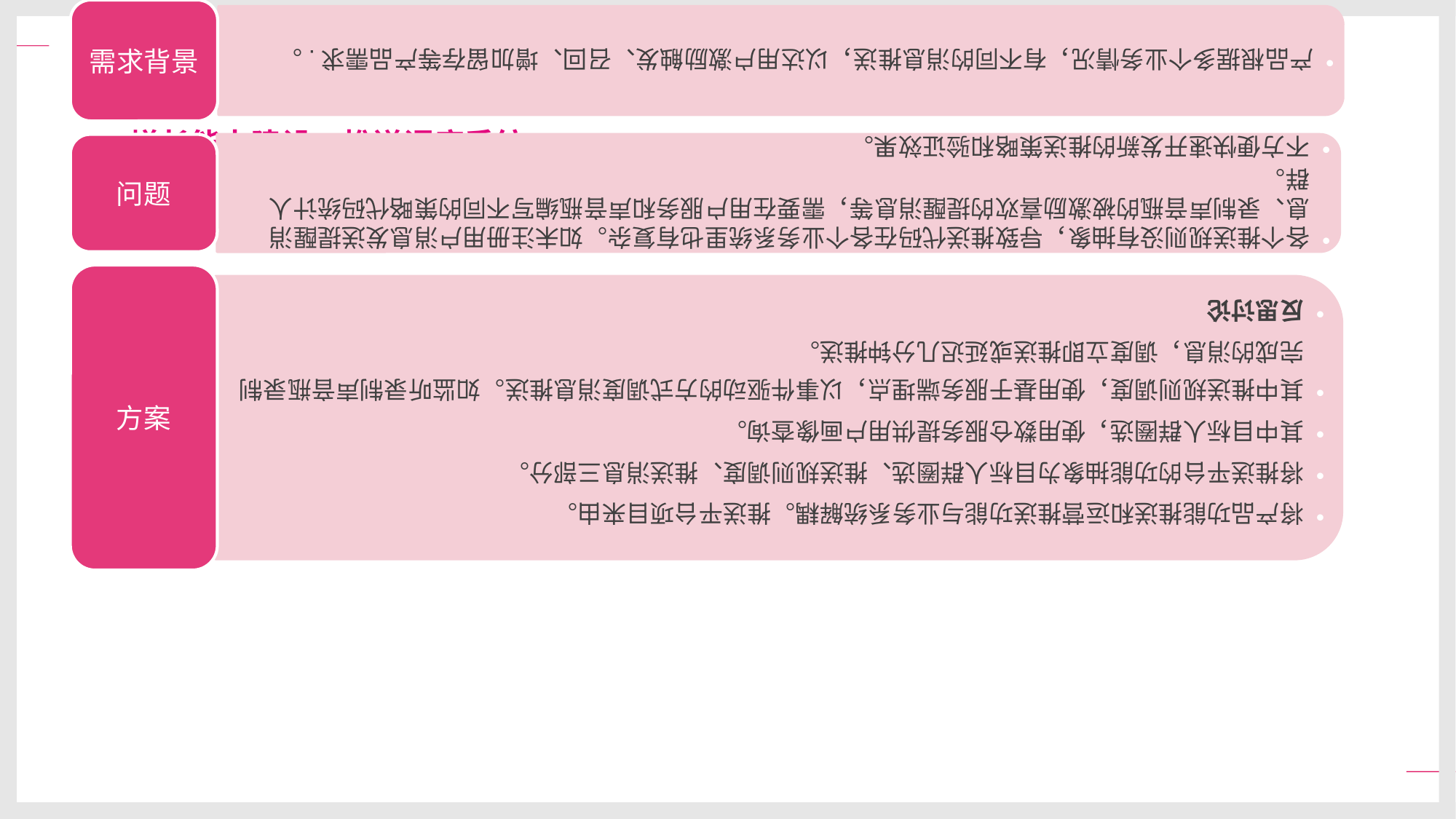

技术篇：技术能力建设-五彩石
增长能力建设：推送调度系统
时间:2019年下半年起。
产品根据多个业务情况，有不同的消息推送，以达用户激励触发、召回、增加留存等产品需求.。
需求背景
各个推送规则没有抽象，导致推送代码在各个业务系统里也有复杂。如未注册用户消息发送提醒消息、录制声音瓶的被激励喜欢的提醒消息等，需要在用户服务和声音瓶编写不同的策略代码统计人群。
不方便快速开发新的推送策略和验证效果。
问题
将产品功能推送和运营推送功能与业务系统解耦。推送平台项目来由。
将推送平台的功能抽象为目标人群圈选、推送规则调度、推送消息三部分。
其中目标人群圈选，使用数仓服务提供用户画像查询。
其中推送规则调度，使用基于服务端埋点，以事件驱动的方式调度消息推送。如监听录制声音瓶录制完成的消息，调度立即推送或延迟几分钟推送。
反思讨论
方案